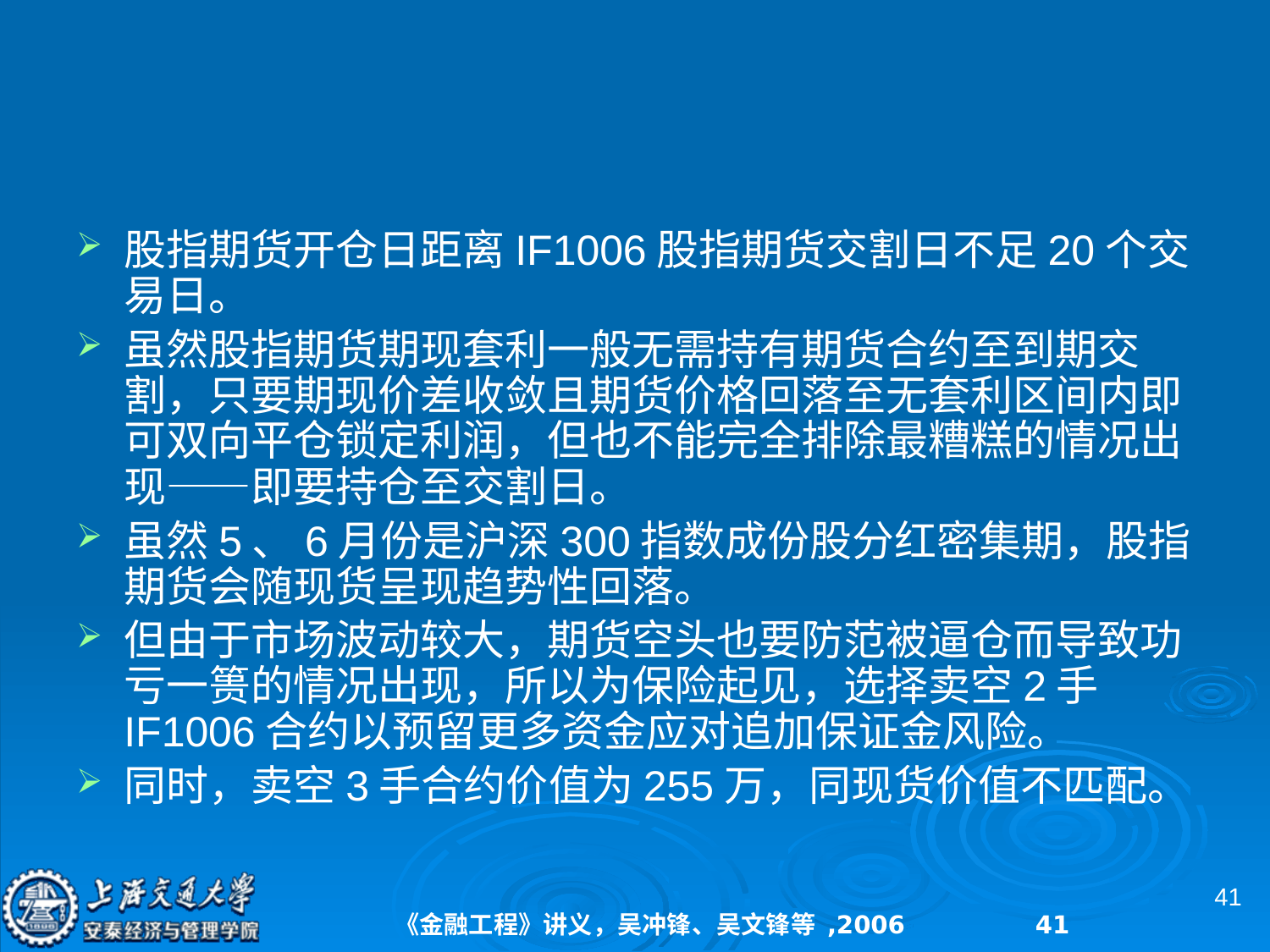

#
股指期货开仓日距离IF1006股指期货交割日不足20个交易日。
虽然股指期货期现套利一般无需持有期货合约至到期交割，只要期现价差收敛且期货价格回落至无套利区间内即可双向平仓锁定利润，但也不能完全排除最糟糕的情况出现——即要持仓至交割日。
虽然5、6月份是沪深300指数成份股分红密集期，股指期货会随现货呈现趋势性回落。
但由于市场波动较大，期货空头也要防范被逼仓而导致功亏一篑的情况出现，所以为保险起见，选择卖空2手IF1006合约以预留更多资金应对追加保证金风险。
同时，卖空3手合约价值为255万，同现货价值不匹配。
41